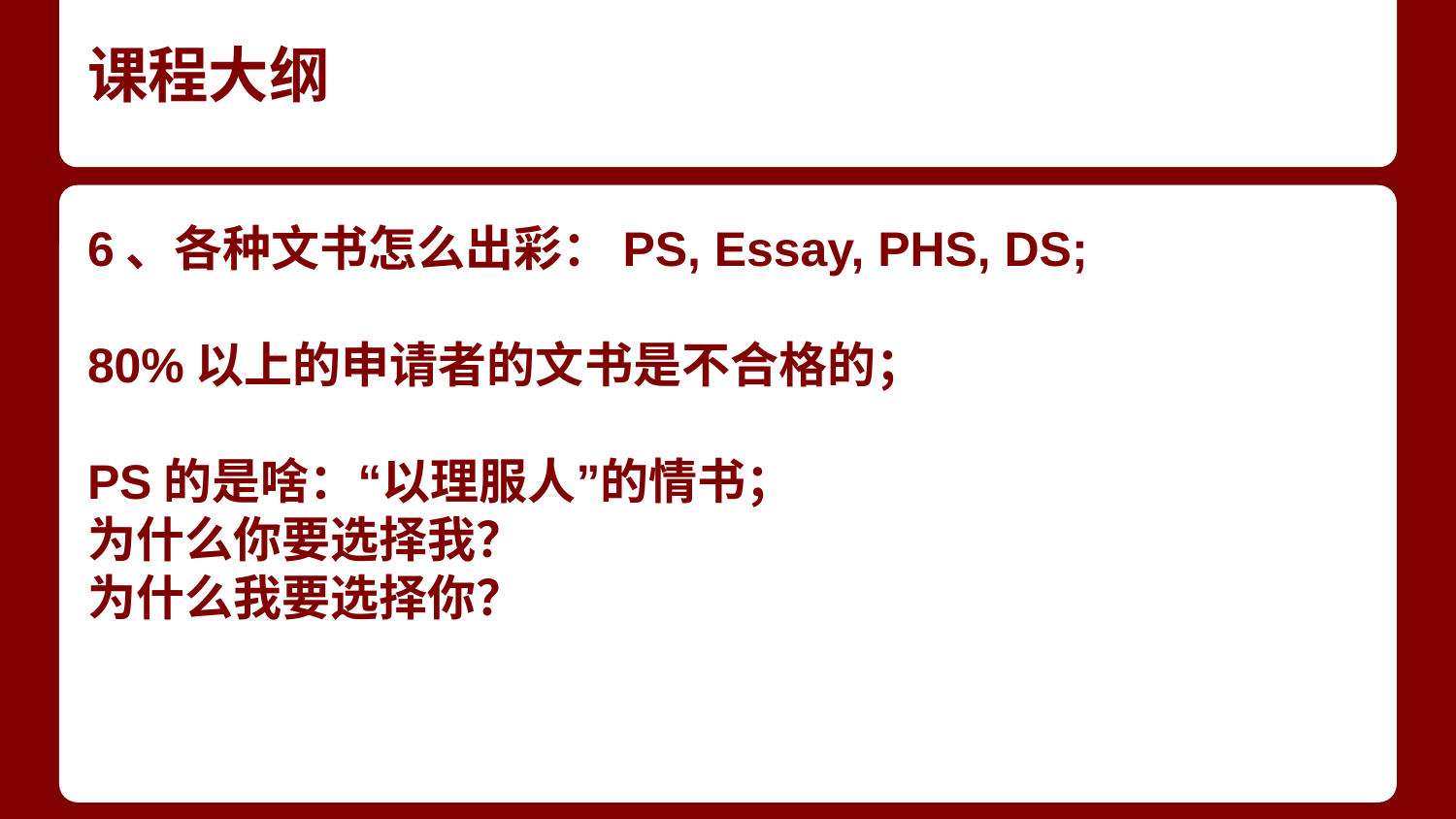

# 课程大纲
6、各种文书怎么出彩：PS, Essay, PHS, DS;

80%以上的申请者的文书是不合格的；

PS的是啥：“以理服人”的情书；
为什么你要选择我？
为什么我要选择你？